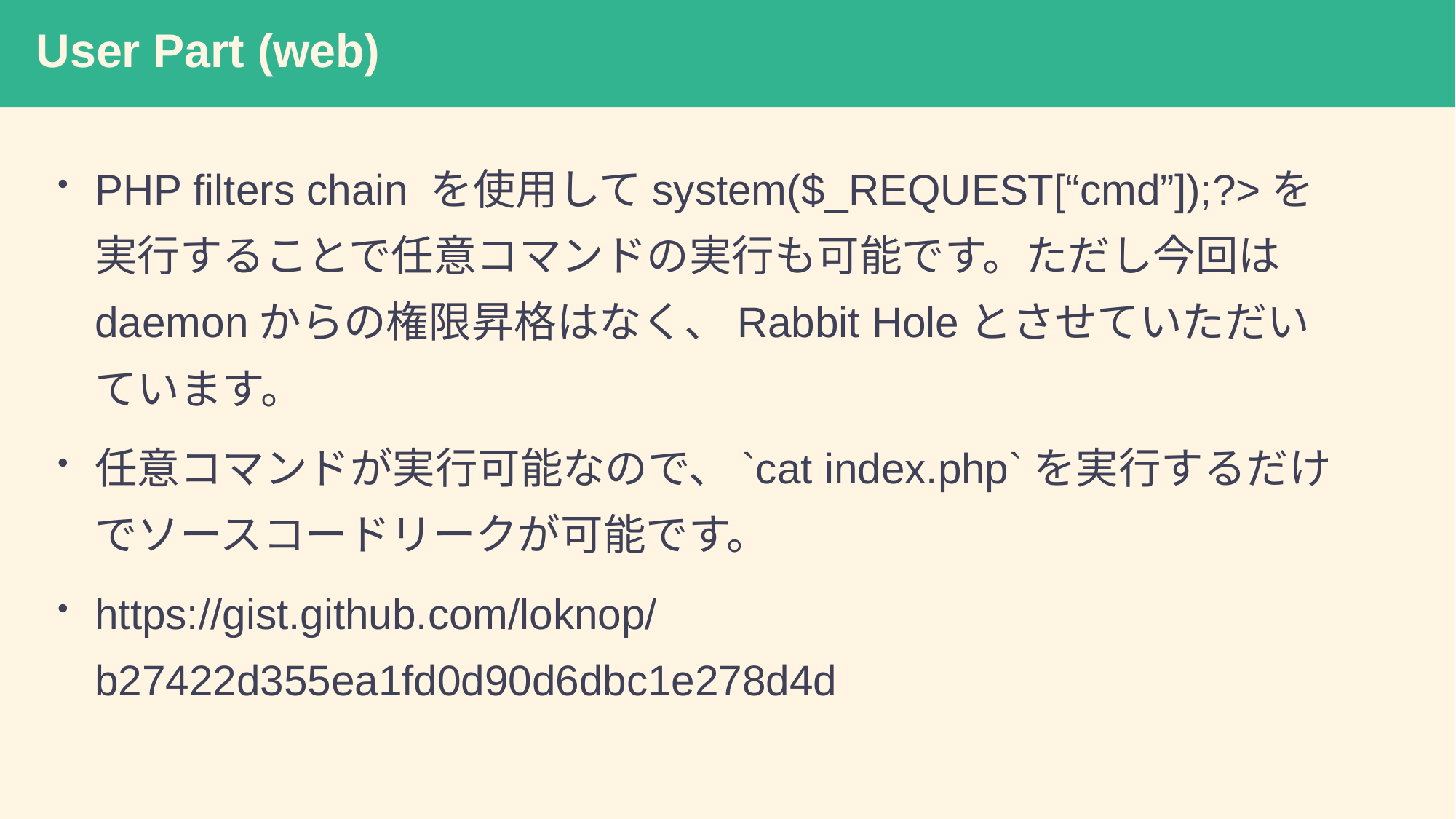

# User Part (web)
PHP filters chain を使用してsystem($_REQUEST[“cmd”]);?>を実行することで任意コマンドの実行も可能です。ただし今回はdaemonからの権限昇格はなく、Rabbit Holeとさせていただいています。
任意コマンドが実行可能なので、`cat index.php`を実行するだけでソースコードリークが可能です。
https://gist.github.com/loknop/b27422d355ea1fd0d90d6dbc1e278d4d